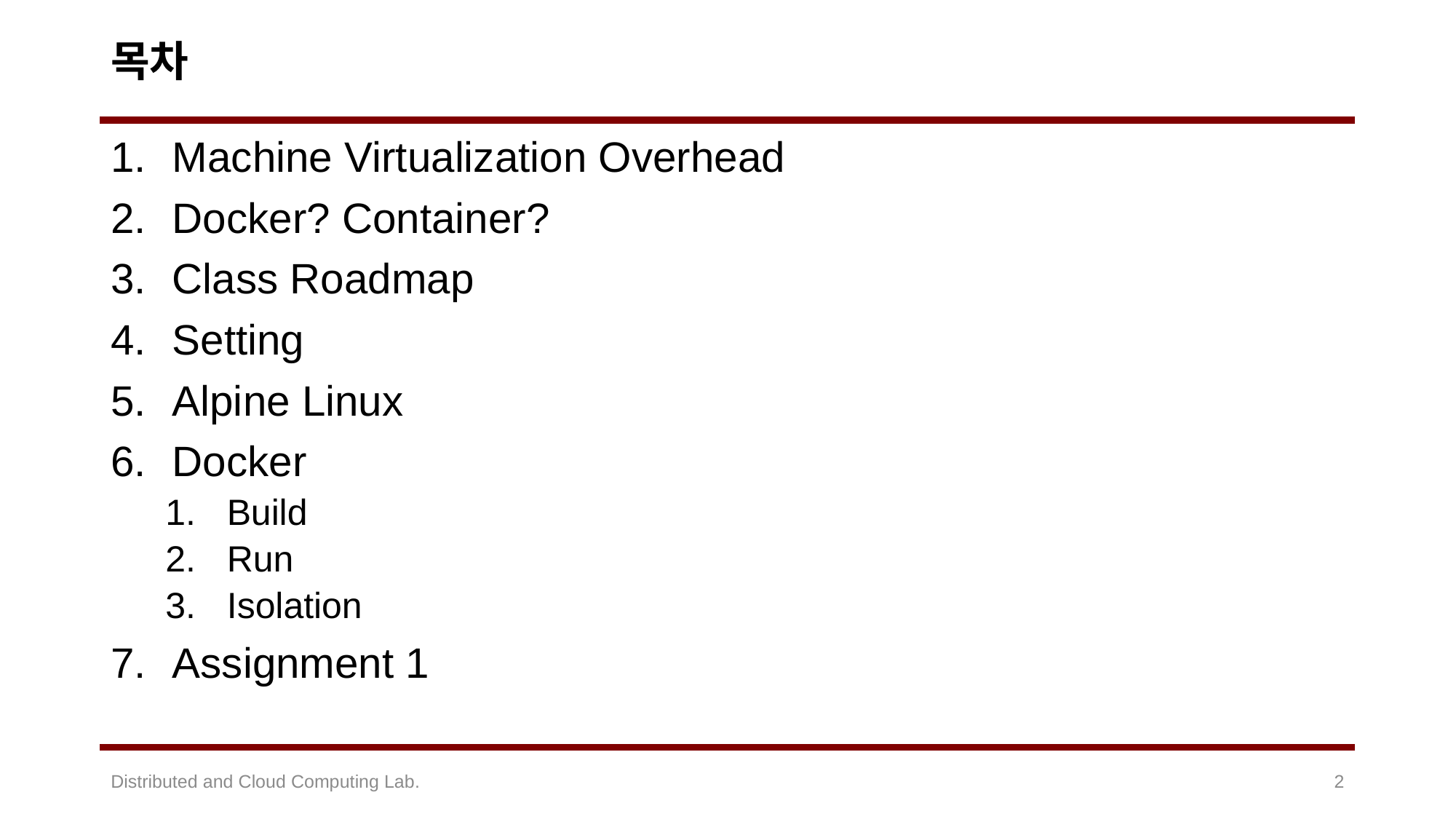

# 목차
Machine Virtualization Overhead
Docker? Container?
Class Roadmap
Setting
Alpine Linux
Docker
Build
Run
Isolation
Assignment 1
Distributed and Cloud Computing Lab.
2